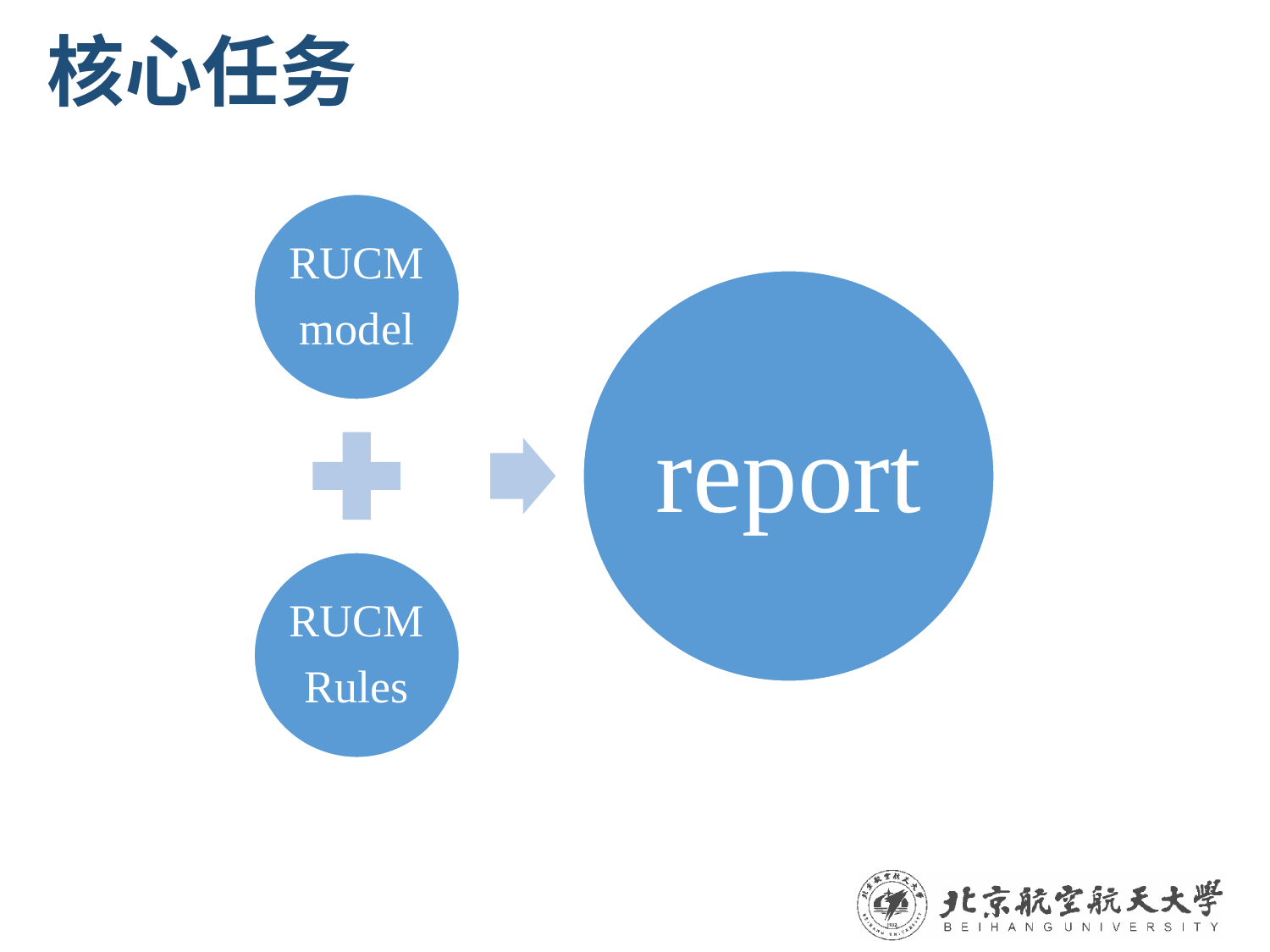

# 核心任务
RUCM
model

RUCM
Rules

report